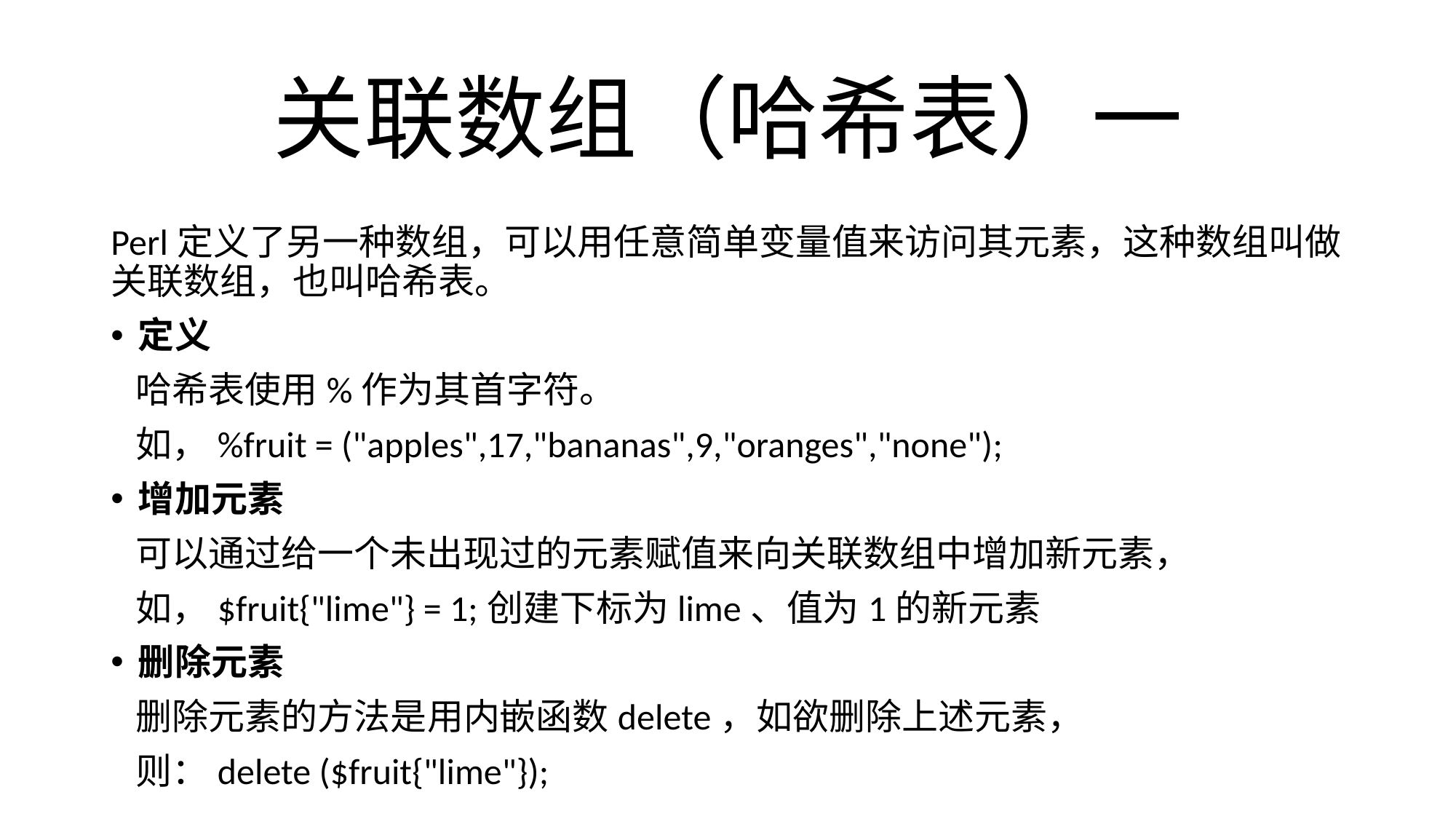

# 关联数组（哈希表）一
Perl定义了另一种数组，可以用任意简单变量值来访问其元素，这种数组叫做关联数组，也叫哈希表。
定义
  哈希表使用%作为其首字符。
  如，%fruit = ("apples",17,"bananas",9,"oranges","none");
增加元素
  可以通过给一个未出现过的元素赋值来向关联数组中增加新元素，
  如，$fruit{"lime"} = 1;创建下标为lime、值为1的新元素
删除元素
  删除元素的方法是用内嵌函数delete，如欲删除上述元素，
  则：delete ($fruit{"lime"});